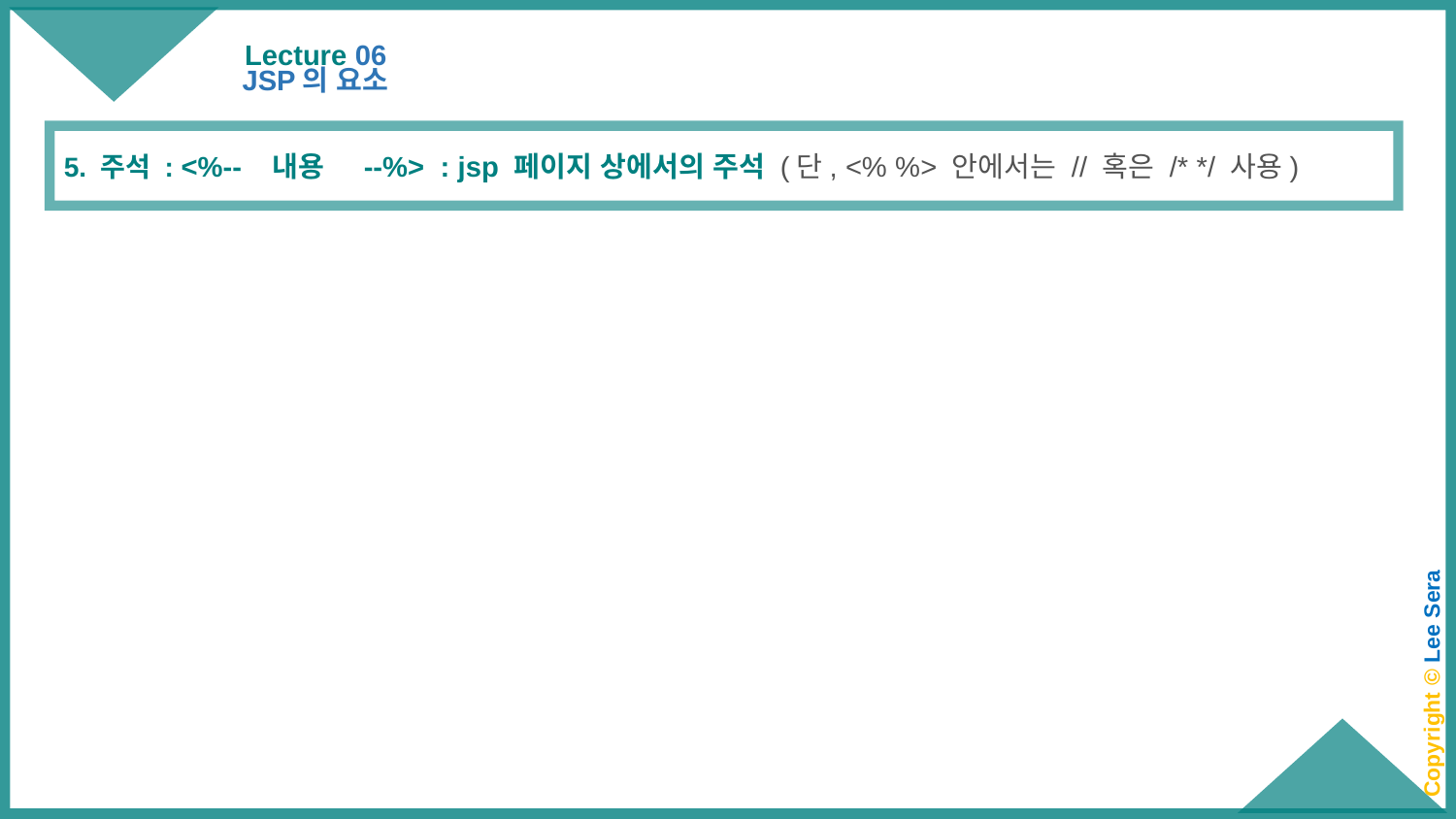

# Lecture 06
JSP의 요소
5. 주석 : <%--   내용    --%>  : jsp 페이지 상에서의 주석 (단, <% %> 안에서는 // 혹은 /* */ 사용)
Copyright © Lee Sera